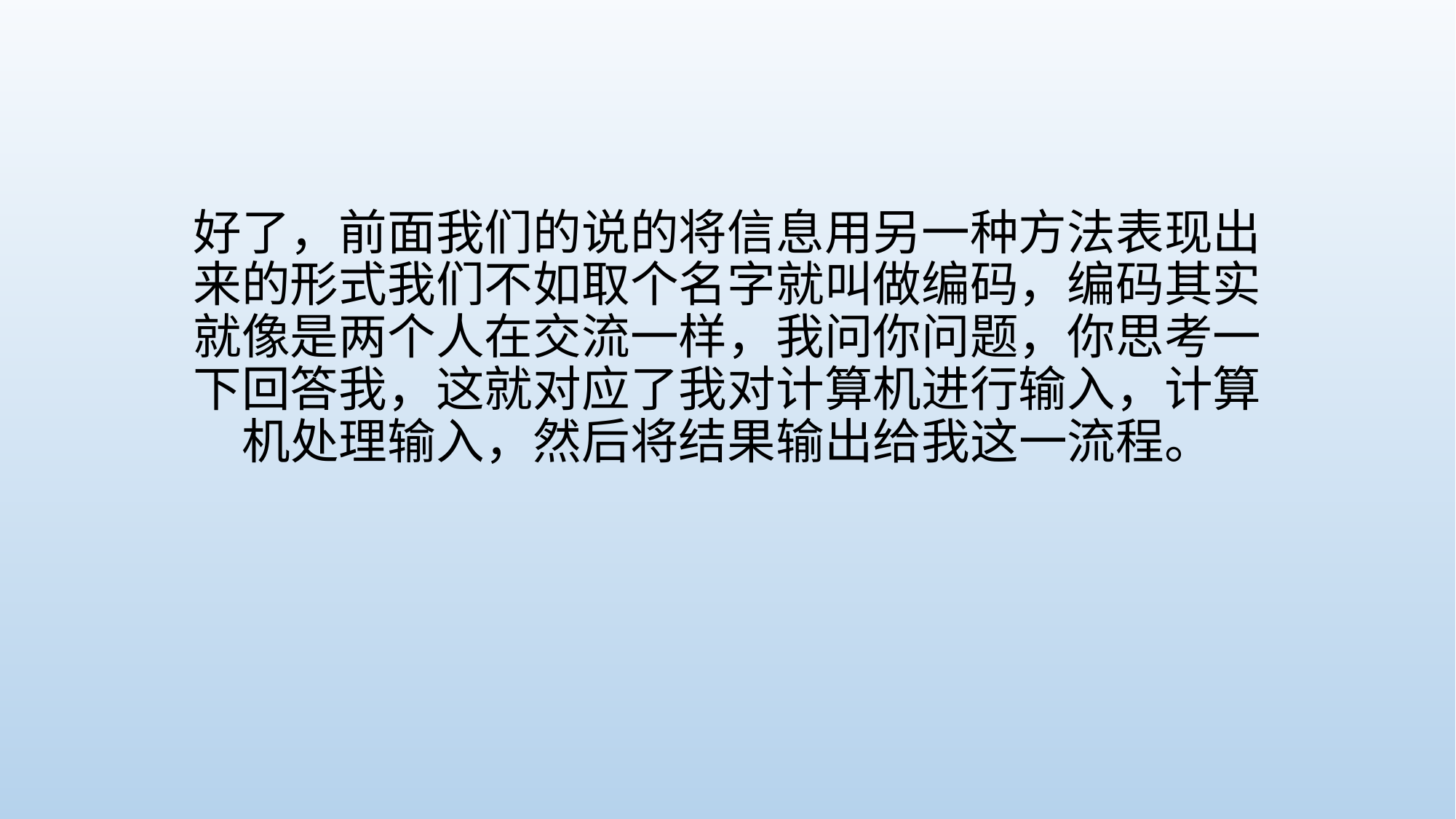

#
好了，前面我们的说的将信息用另一种方法表现出来的形式我们不如取个名字就叫做编码，编码其实就像是两个人在交流一样，我问你问题，你思考一下回答我，这就对应了我对计算机进行输入，计算机处理输入，然后将结果输出给我这一流程。